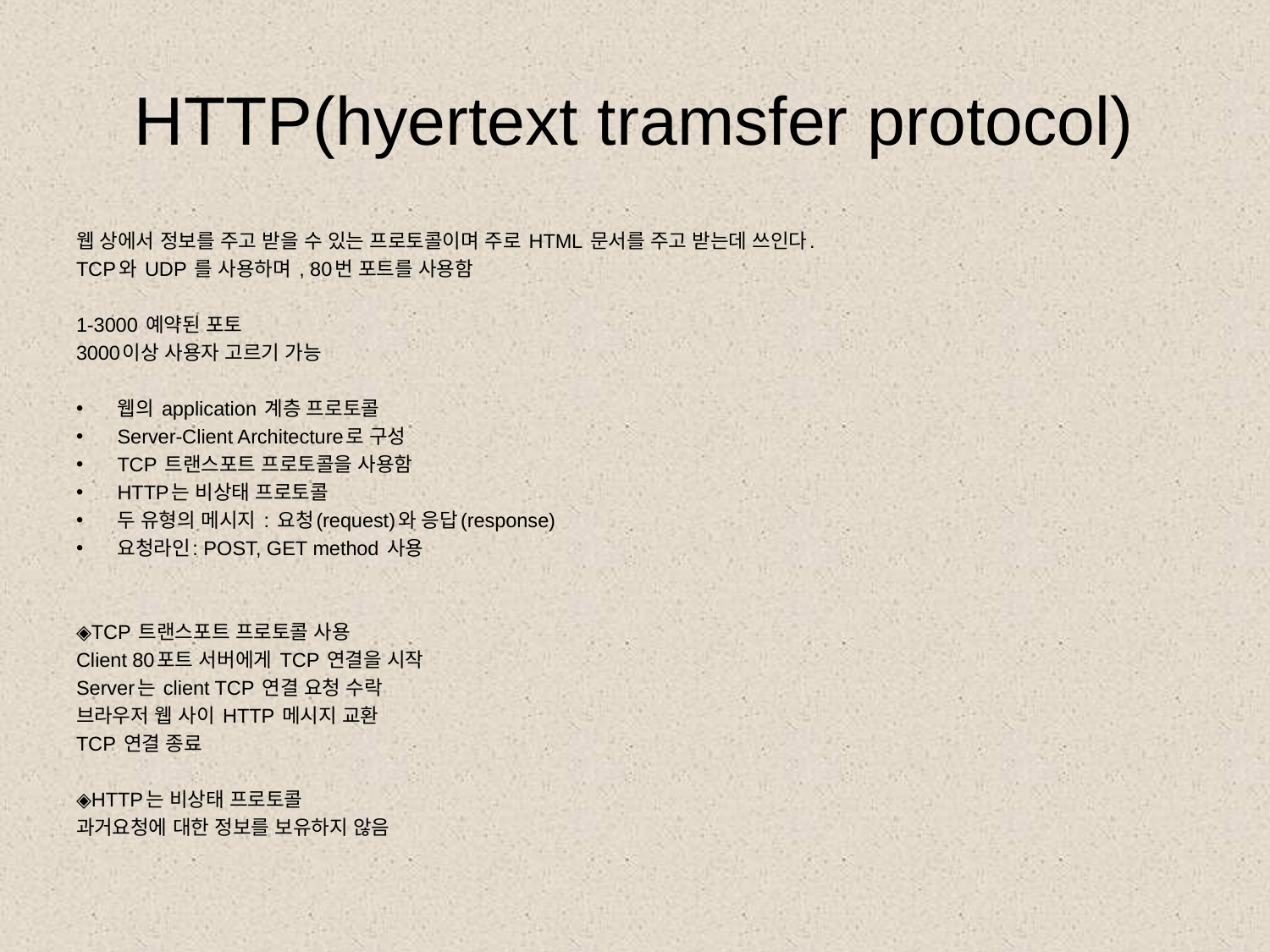

# HTTP(hyertext tramsfer protocol)
웹 상에서 정보를 주고 받을 수 있는 프로토콜이며 주로 HTML 문서를 주고 받는데 쓰인다.
TCP와 UDP 를 사용하며 , 80번 포트를 사용함

1-3000 예약된 포토
3000이상 사용자 고르기 가능

웹의 application 계층 프로토콜
Server-Client Architecture로 구성
TCP 트랜스포트 프로토콜을 사용함
HTTP는 비상태 프로토콜
두 유형의 메시지 : 요청(request)와 응답(response)
요청라인: POST, GET method 사용

◈TCP 트랜스포트 프로토콜 사용
Client 80포트 서버에게 TCP 연결을 시작
Server는 client TCP 연결 요청 수락
브라우저 웹 사이 HTTP 메시지 교환
TCP 연결 종료

◈HTTP는 비상태 프로토콜
과거요청에 대한 정보를 보유하지 않음